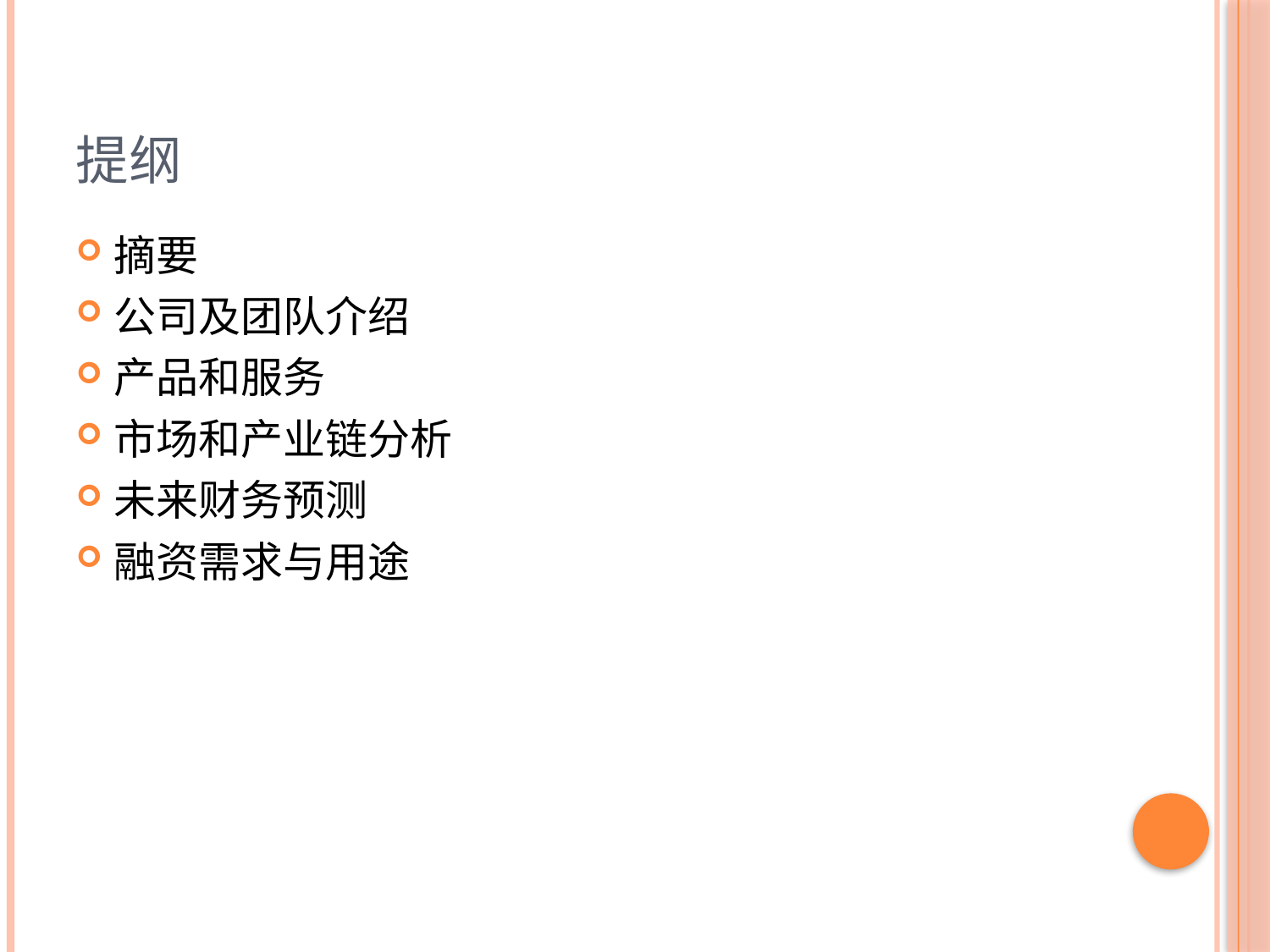

# 提纲
摘要
公司及团队介绍
产品和服务
市场和产业链分析
未来财务预测
融资需求与用途